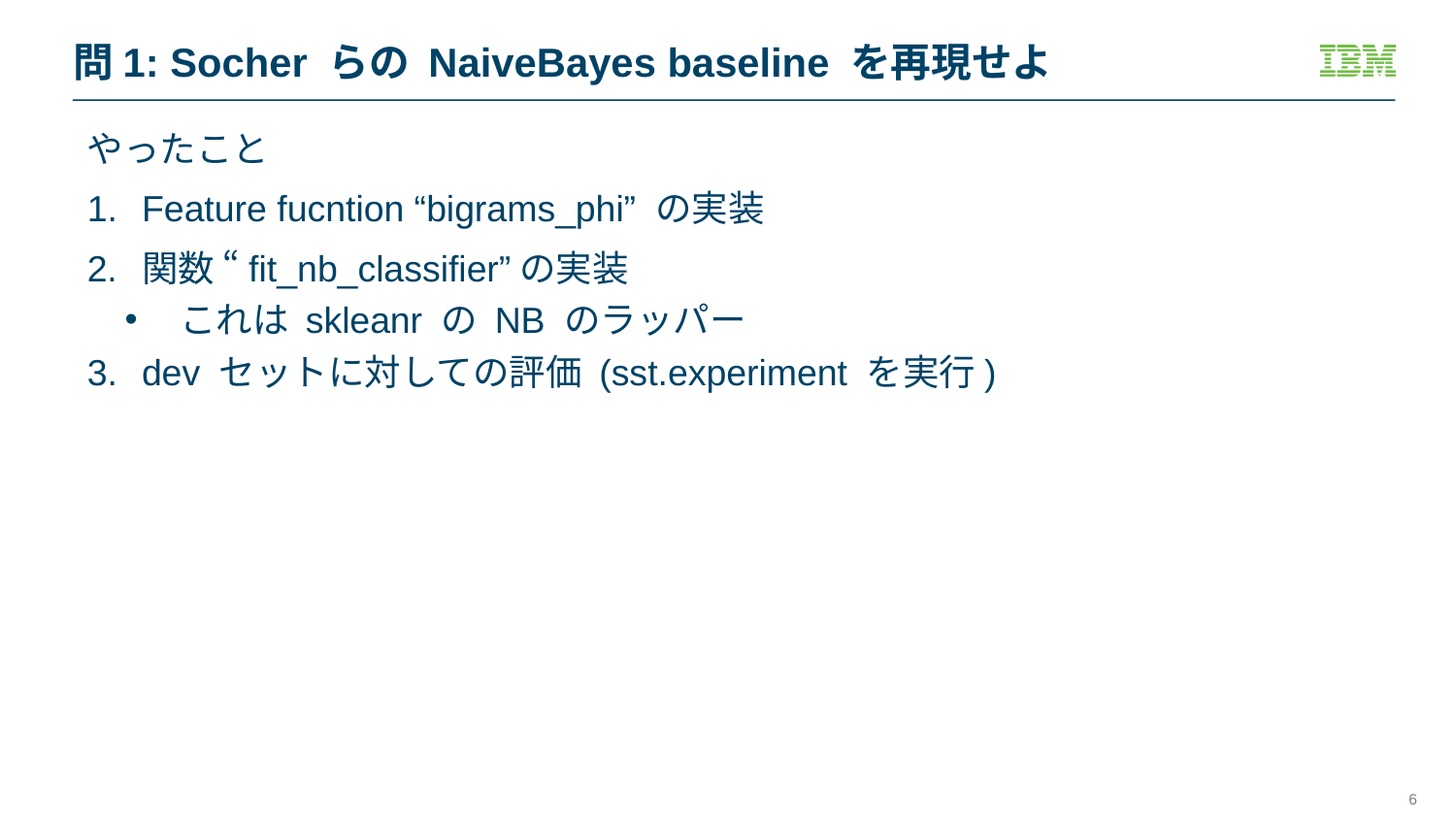

# 問1: Socher らの NaiveBayes baseline を再現せよ
やったこと
Feature fucntion “bigrams_phi” の実装
関数 “fit_nb_classifier”の実装
これは skleanr の NB のラッパー
dev セットに対しての評価 (sst.experiment を実行)

6